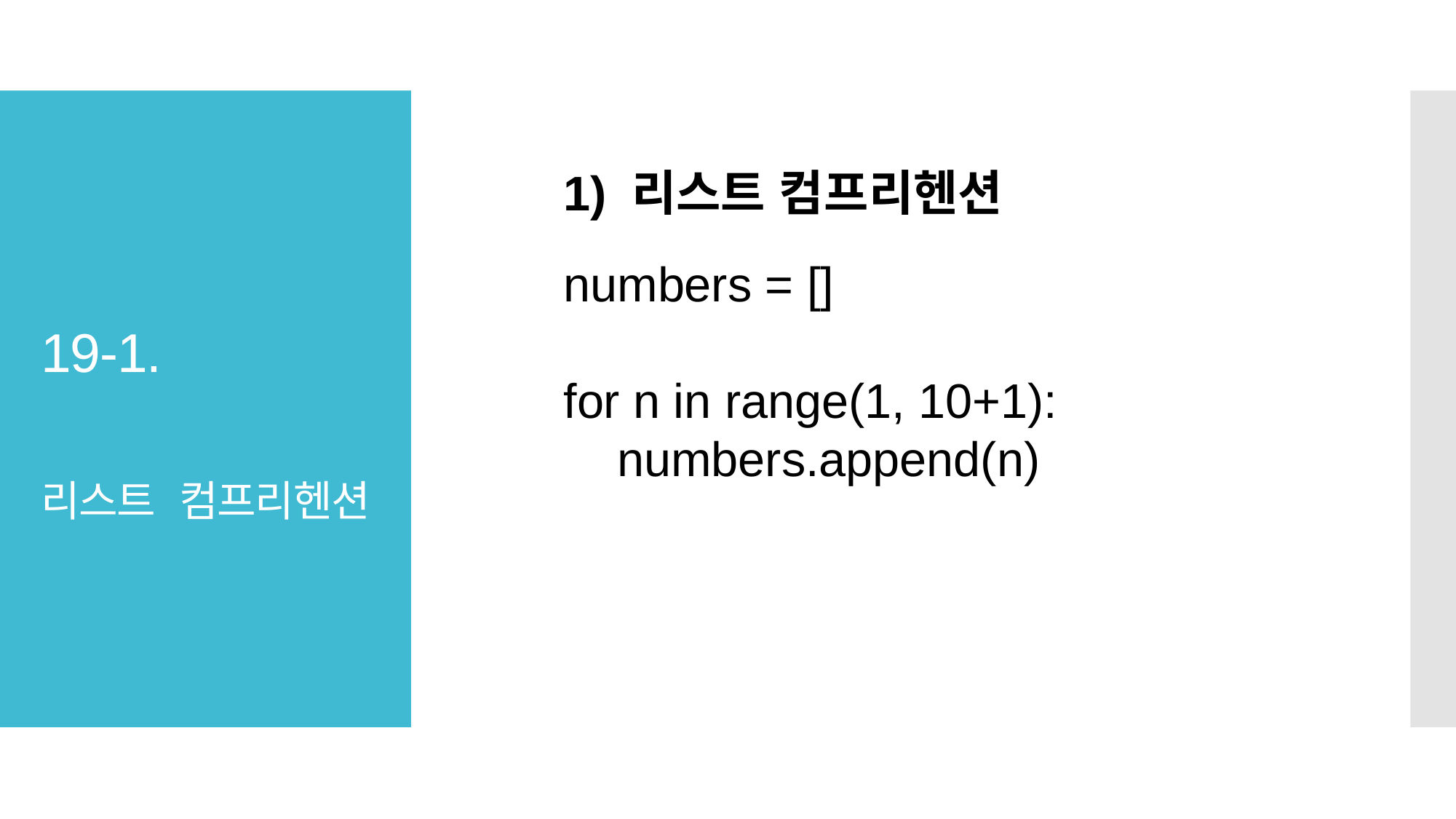

# 19-1. 리스트 컴프리헨션
1) 리스트 컴프리헨션
numbers = []

for n in range(1, 10+1):
    numbers.append(n)